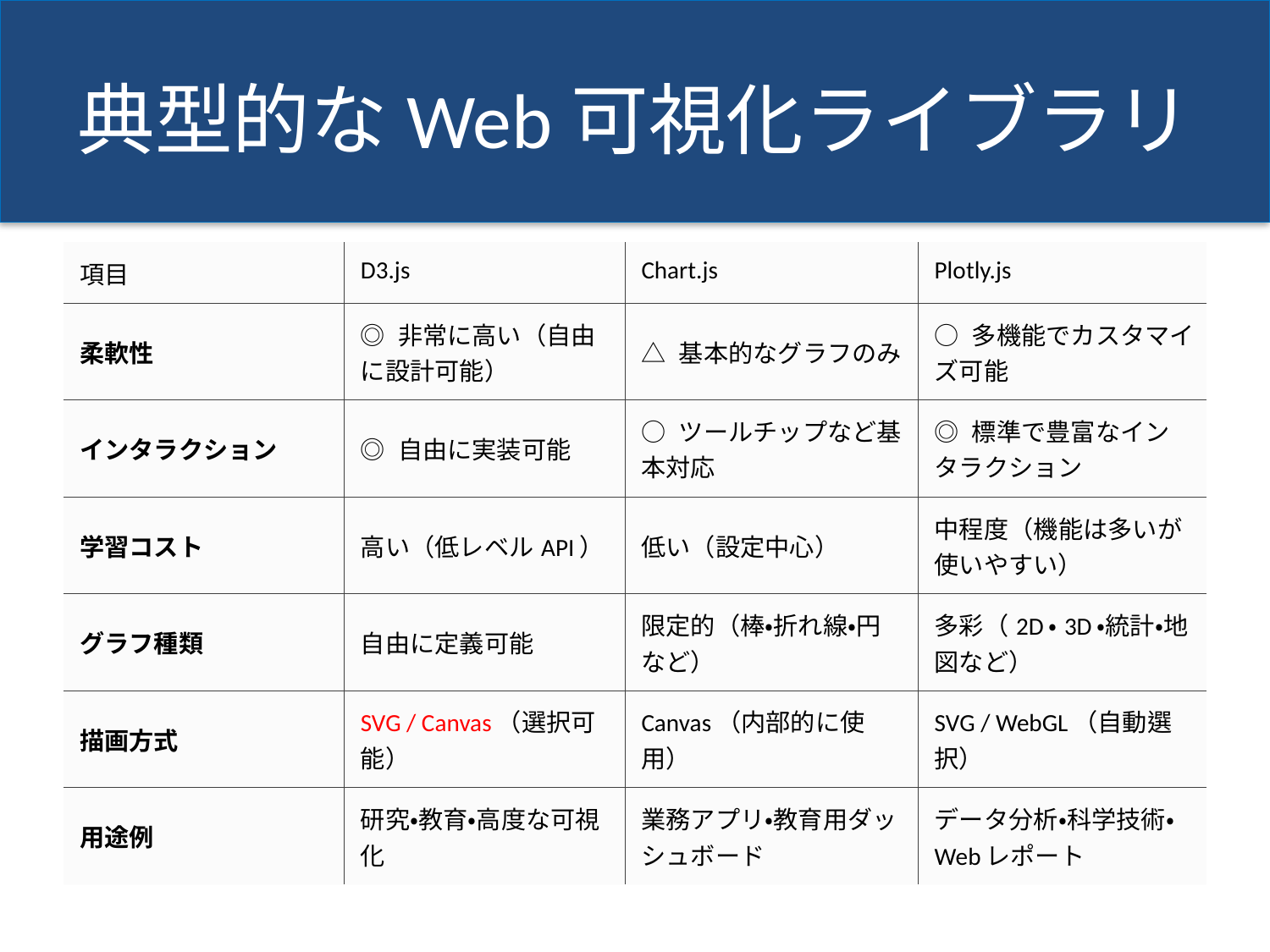

# 典型的なWeb可視化ライブラリ
| 項目 | D3.js | Chart.js | Plotly.js |
| --- | --- | --- | --- |
| 柔軟性 | ◎ 非常に高い（自由に設計可能） | △ 基本的なグラフのみ | ○ 多機能でカスタマイズ可能 |
| インタラクション | ◎ 自由に実装可能 | ○ ツールチップなど基本対応 | ◎ 標準で豊富なインタラクション |
| 学習コスト | 高い（低レベルAPI） | 低い（設定中心） | 中程度（機能は多いが使いやすい） |
| グラフ種類 | 自由に定義可能 | 限定的（棒・折れ線・円など） | 多彩（2D・3D・統計・地図など） |
| 描画方式 | SVG / Canvas（選択可能） | Canvas（内部的に使用） | SVG / WebGL（自動選択） |
| 用途例 | 研究・教育・高度な可視化 | 業務アプリ・教育用ダッシュボード | データ分析・科学技術・Webレポート |